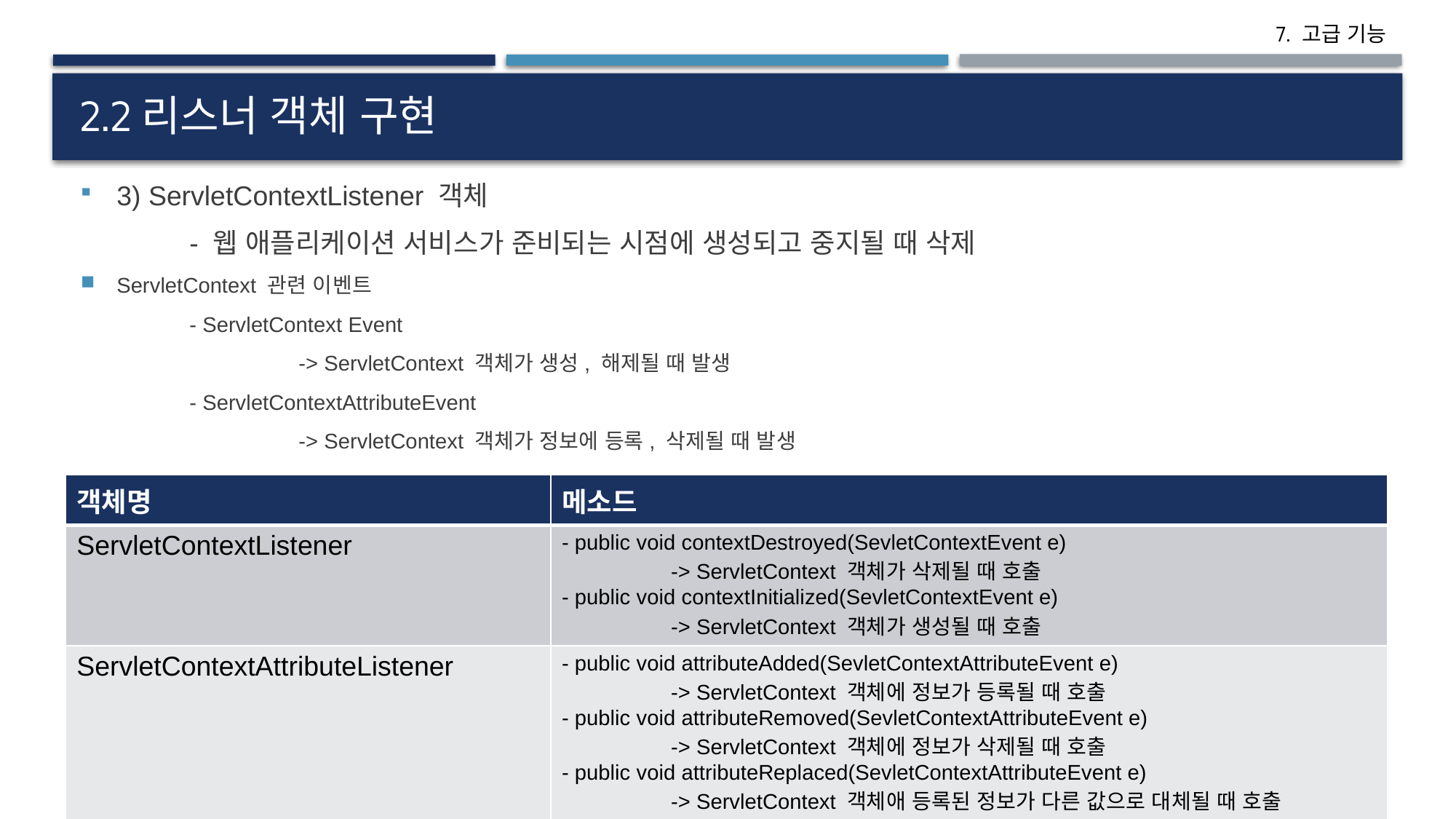

# 2.2리스너 객체 구현
3) ServletContextListener 객체
	- 웹 애플리케이션 서비스가 준비되는 시점에 생성되고 중지될 때 삭제
ServletContext 관련 이벤트
	- ServletContext Event
		-> ServletContext 객체가 생성, 해제될 때 발생
	- ServletContextAttributeEvent
		-> ServletContext 객체가 정보에 등록, 삭제될 때 발생
| 객체명 | 메소드 |
| --- | --- |
| ServletContextListener | - public void contextDestroyed(SevletContextEvent e) -> ServletContext 객체가 삭제될 때 호출 - public void contextInitialized(SevletContextEvent e) -> ServletContext 객체가 생성될 때 호출 |
| ServletContextAttributeListener | - public void attributeAdded(SevletContextAttributeEvent e) -> ServletContext 객체에 정보가 등록될 때 호출 - public void attributeRemoved(SevletContextAttributeEvent e) -> ServletContext 객체에 정보가 삭제될 때 호출 - public void attributeReplaced(SevletContextAttributeEvent e) -> ServletContext 객체애 등록된 정보가 다른 값으로 대체될 때 호출 |
16